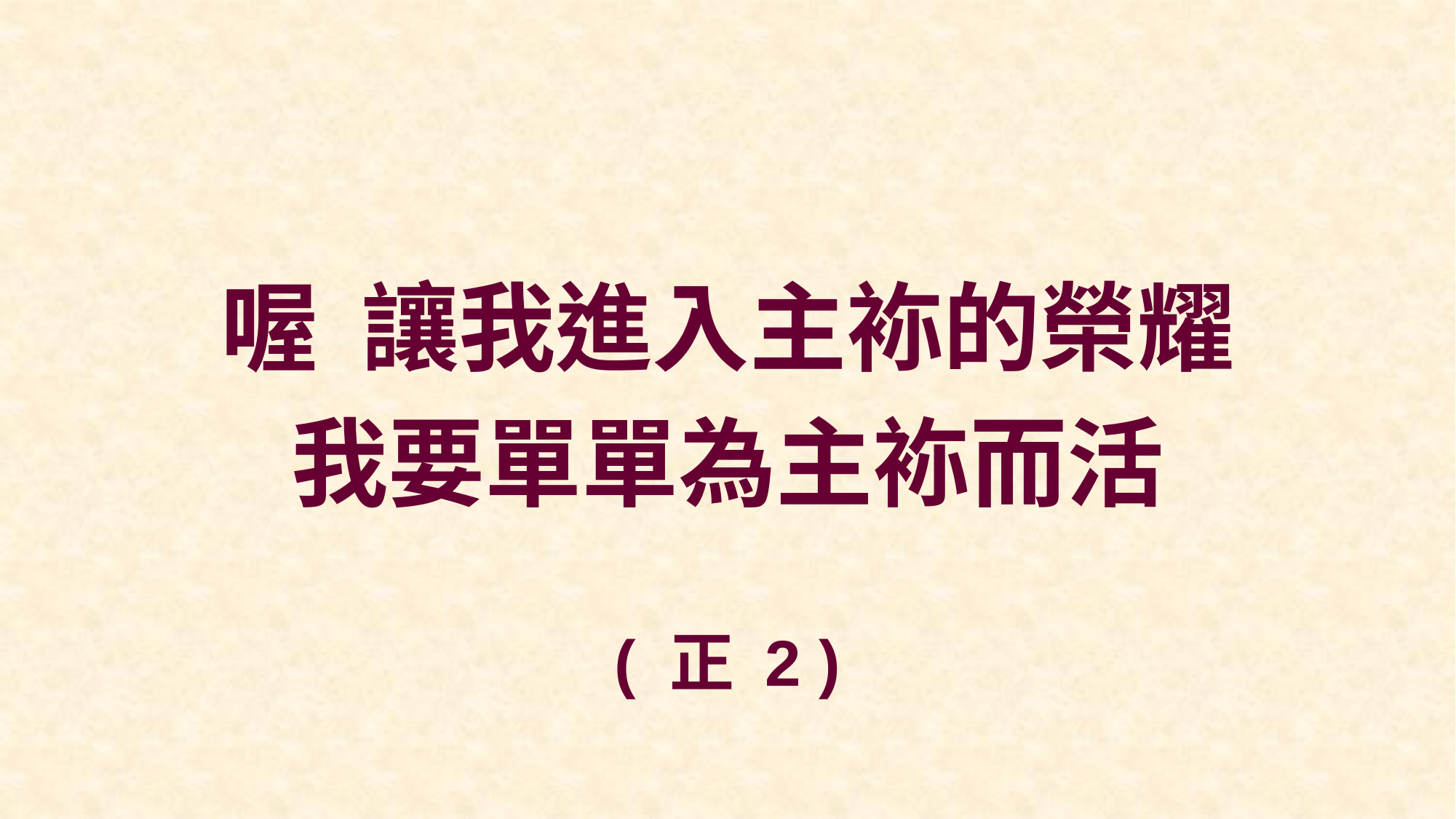

喔  讓我進入主袮的榮耀
我要單單為主袮而活
( 正 2 )